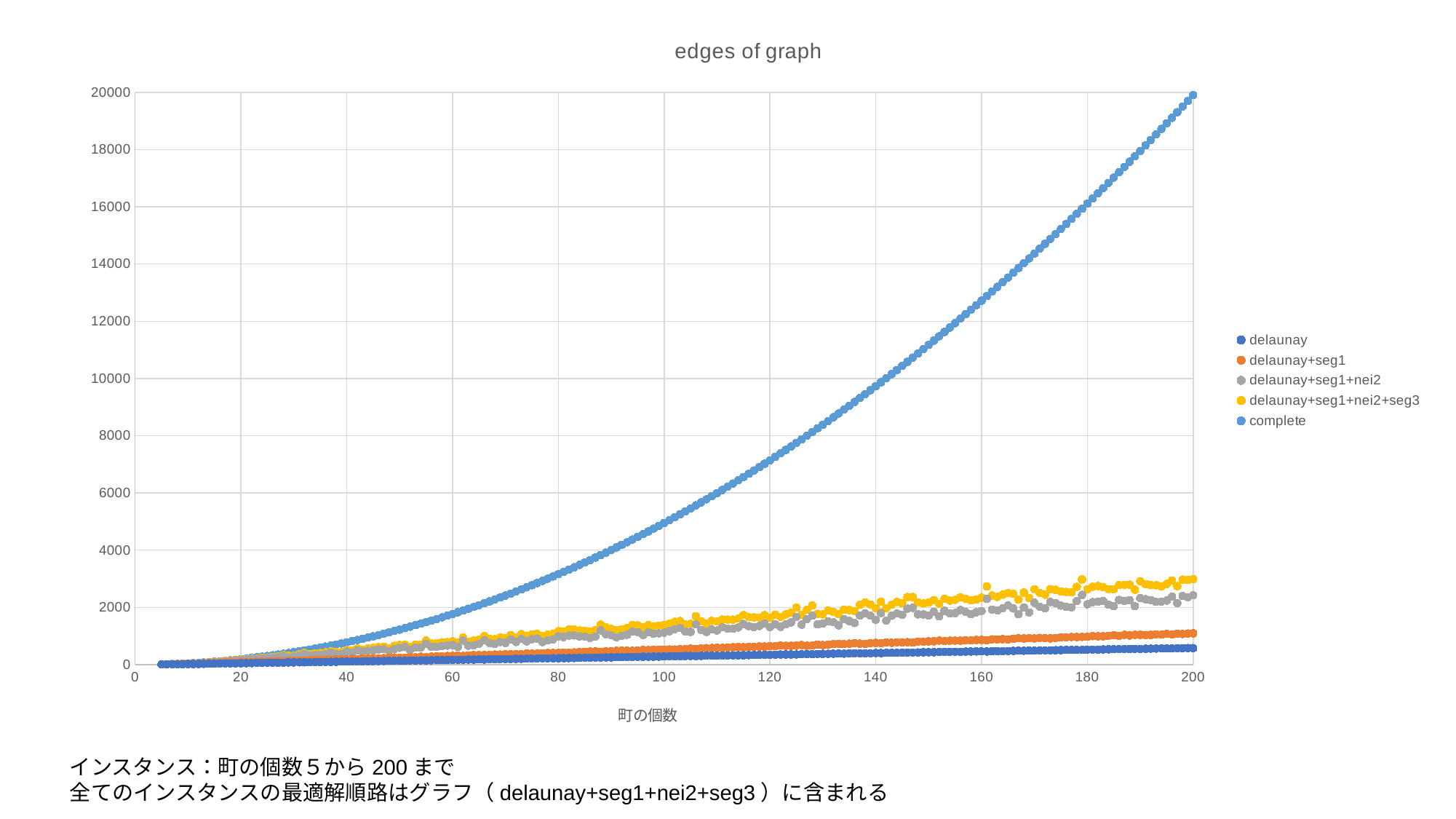

### Chart: edges of graph

| Category |  |  |  |  |  |
|---|---|---|---|---|---|
インスタンス：町の個数５から200まで
全てのインスタンスの最適解順路はグラフ（delaunay+seg1+nei2+seg3）に含まれる